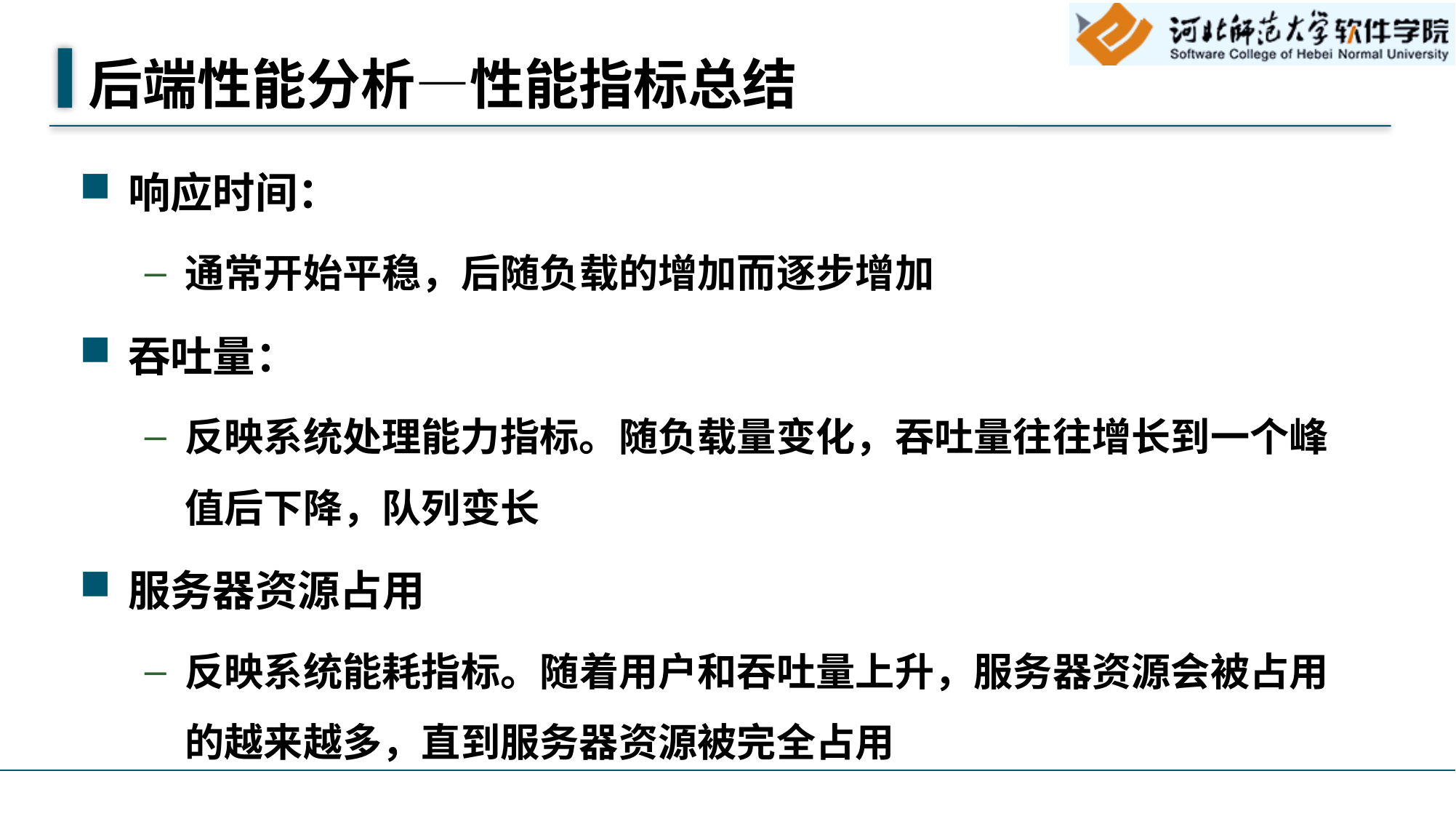

# 后端性能分析—性能指标总结
响应时间：
通常开始平稳，后随负载的增加而逐步增加
吞吐量：
反映系统处理能力指标。随负载量变化，吞吐量往往增长到一个峰值后下降，队列变长
服务器资源占用
反映系统能耗指标。随着用户和吞吐量上升，服务器资源会被占用的越来越多，直到服务器资源被完全占用